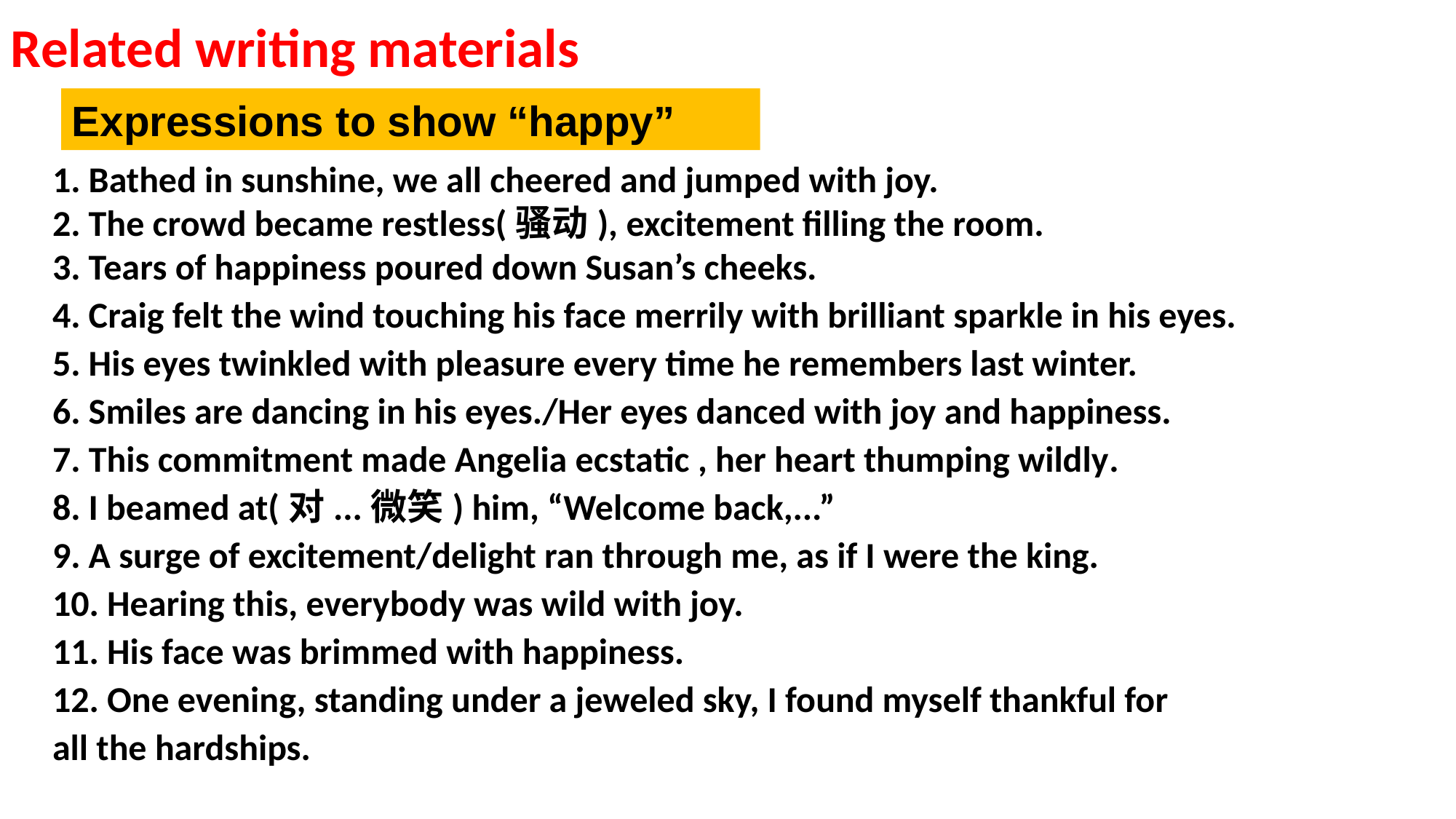

Related writing materials
Expressions to show “happy”
1. Bathed in sunshine, we all cheered and jumped with joy. 2. The crowd became restless(骚动), excitement filling the room.3. Tears of happiness poured down Susan’s cheeks. 4. Craig felt the wind touching his face merrily with brilliant sparkle in his eyes.
5. His eyes twinkled with pleasure every time he remembers last winter.
6. Smiles are dancing in his eyes./Her eyes danced with joy and happiness.
7. This commitment made Angelia ecstatic , her heart thumping wildly.
8. I beamed at(对...微笑) him, “Welcome back,...”
9. A surge of excitement/delight ran through me, as if I were the king.
10. Hearing this, everybody was wild with joy.
11. His face was brimmed with happiness.
12. One evening, standing under a jeweled sky, I found myself thankful for
all the hardships.